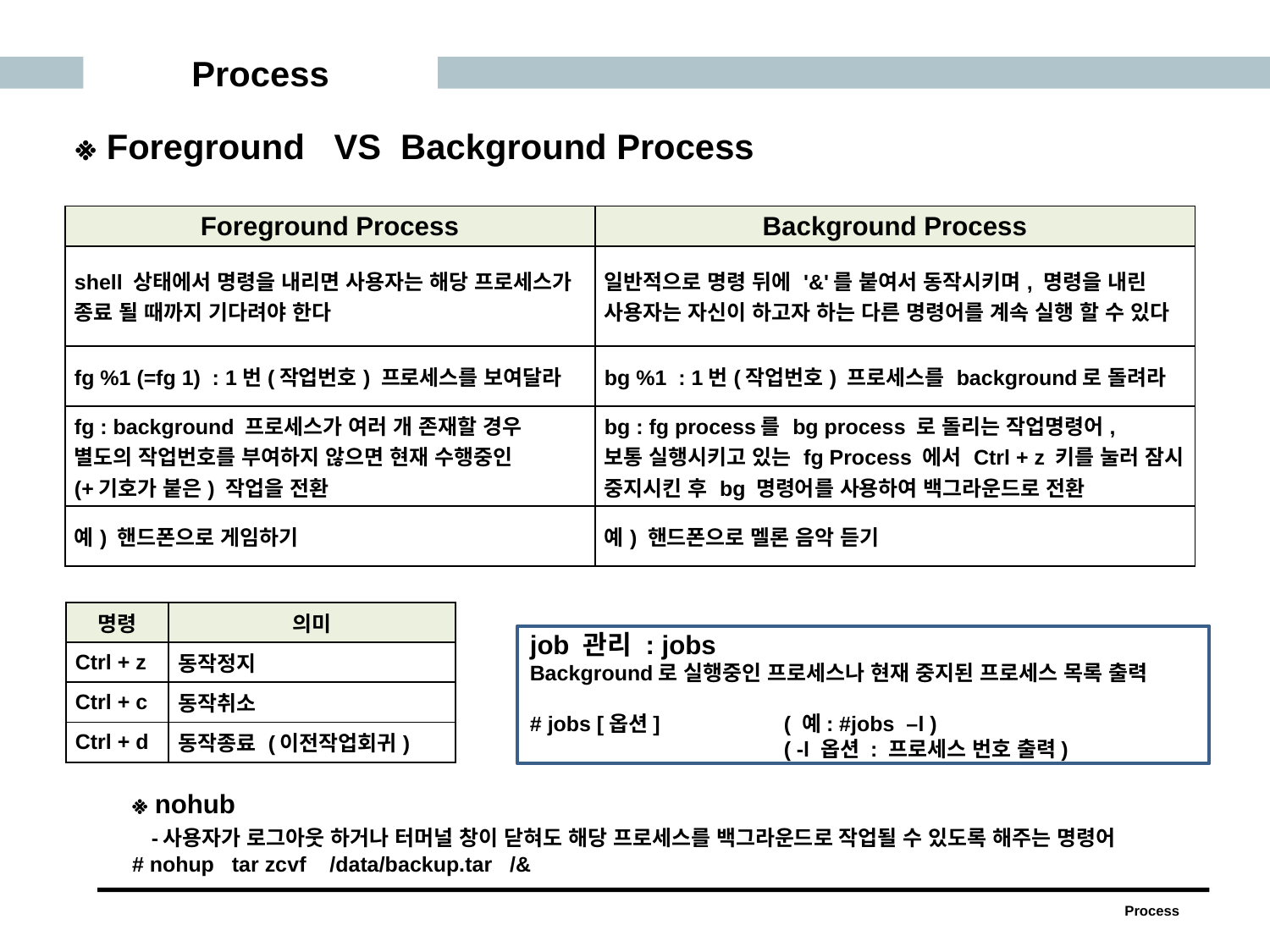

Process

※ Foreground   VS  Background Process
| Foreground Process | Background Process |
| --- | --- |
| shell 상태에서 명령을 내리면 사용자는 해당 프로세스가 종료 될 때까지 기다려야 한다 | 일반적으로 명령 뒤에 '&'를 붙여서 동작시키며, 명령을 내린 사용자는 자신이 하고자 하는 다른 명령어를 계속 실행 할 수 있다 |
| fg %1 (=fg 1) : 1번(작업번호) 프로세스를 보여달라 | bg %1 : 1번(작업번호) 프로세스를 background로 돌려라 |
| fg : background 프로세스가 여러 개 존재할 경우 별도의 작업번호를 부여하지 않으면 현재 수행중인 (+기호가 붙은) 작업을 전환 | bg : fg process를 bg process 로 돌리는 작업명령어, 보통 실행시키고 있는 fg Process 에서 Ctrl + z 키를 눌러 잠시 중지시킨 후 bg 명령어를 사용하여 백그라운드로 전환 |
| 예) 핸드폰으로 게임하기 | 예) 핸드폰으로 멜론 음악 듣기 |
| 명령 | 의미 |
| --- | --- |
| Ctrl + z | 동작정지 |
| Ctrl + c | 동작취소 |
| Ctrl + d | 동작종료 (이전작업회귀) |
job 관리 : jobs
Background로 실행중인 프로세스나 현재 중지된 프로세스 목록 출력

# jobs [옵션]	( 예: #jobs  –l )
		( -l 옵션 : 프로세스 번호 출력)
※ nohub
   -사용자가 로그아웃 하거나 터머널 창이 닫혀도 해당 프로세스를 백그라운드로 작업될 수 있도록 해주는 명령어
# nohup   tar zcvf    /data/backup.tar   /&

Process